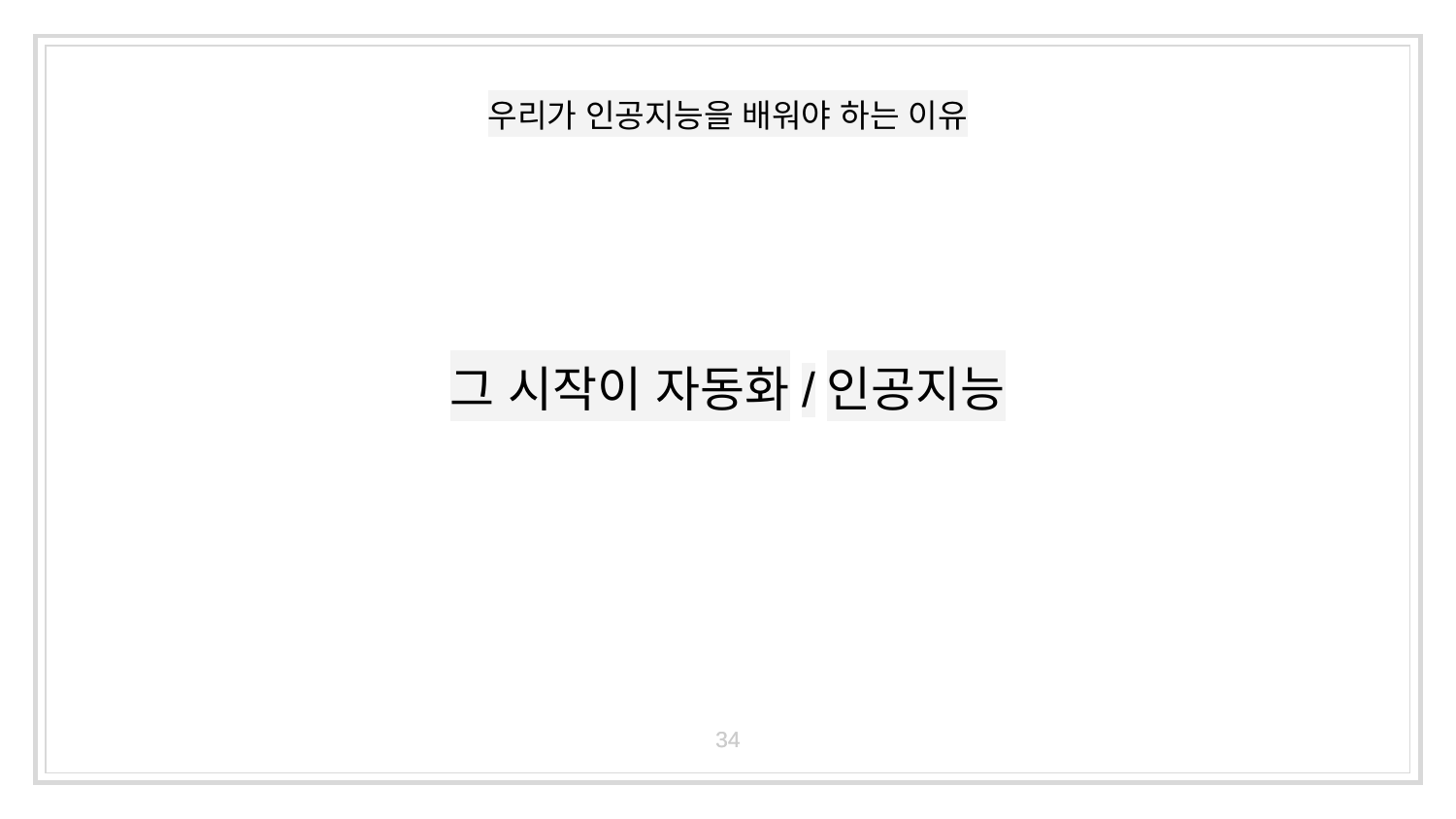

# 우리가 인공지능을 배워야 하는 이유
그 시작이 자동화/인공지능
34
34